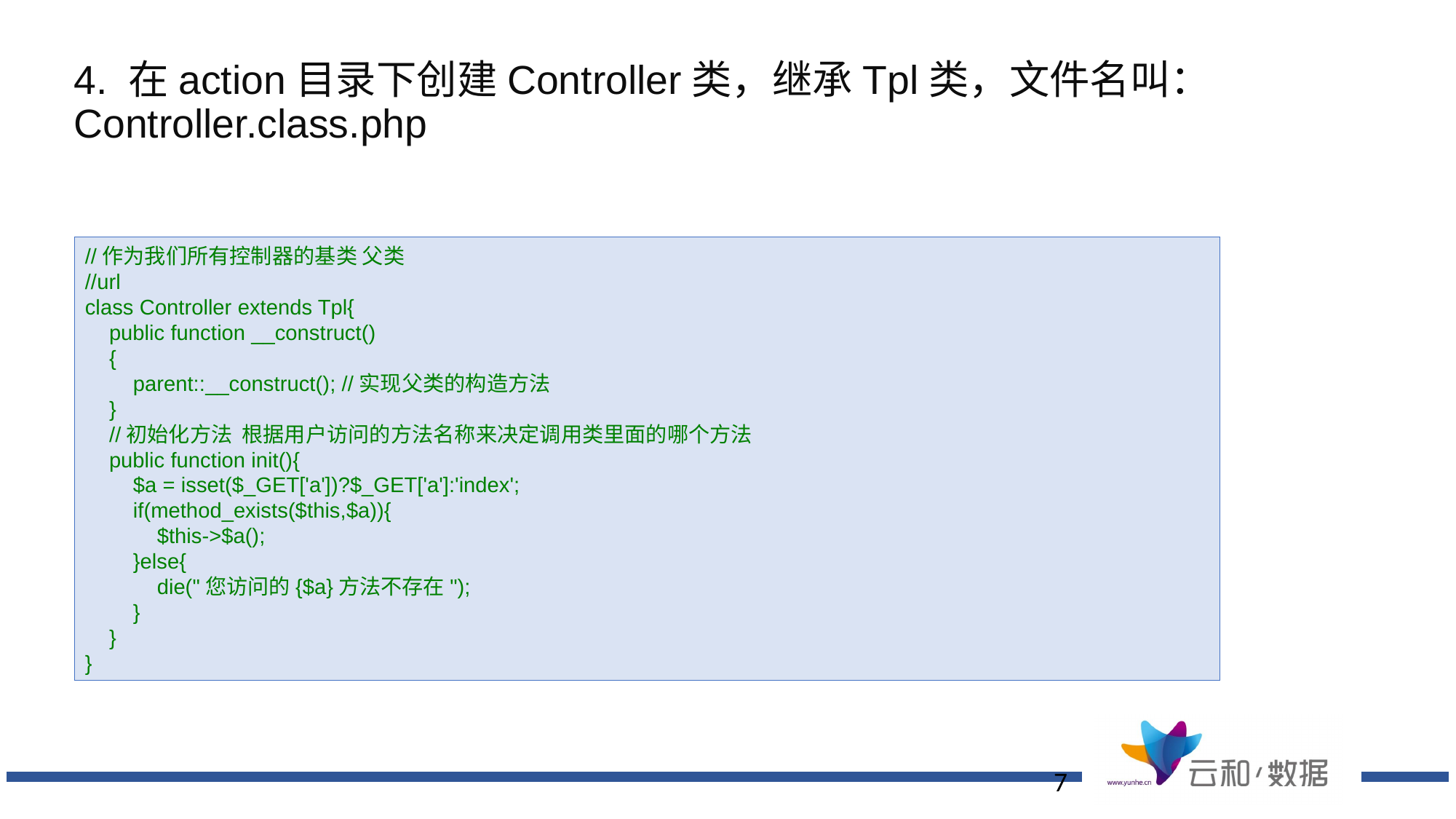

4. 在action目录下创建Controller类，继承Tpl类，文件名叫：Controller.class.php

//作为我们所有控制器的基类 父类
//url
class Controller extends Tpl{
    public function __construct()
    {
        parent::__construct(); //实现父类的构造方法
    }
    //初始化方法  根据用户访问的方法名称来决定调用类里面的哪个方法
    public function init(){
        $a = isset($_GET['a'])?$_GET['a']:'index';
        if(method_exists($this,$a)){
            $this->$a();
        }else{
            die("您访问的{$a}方法不存在");
        }
    }
}
7